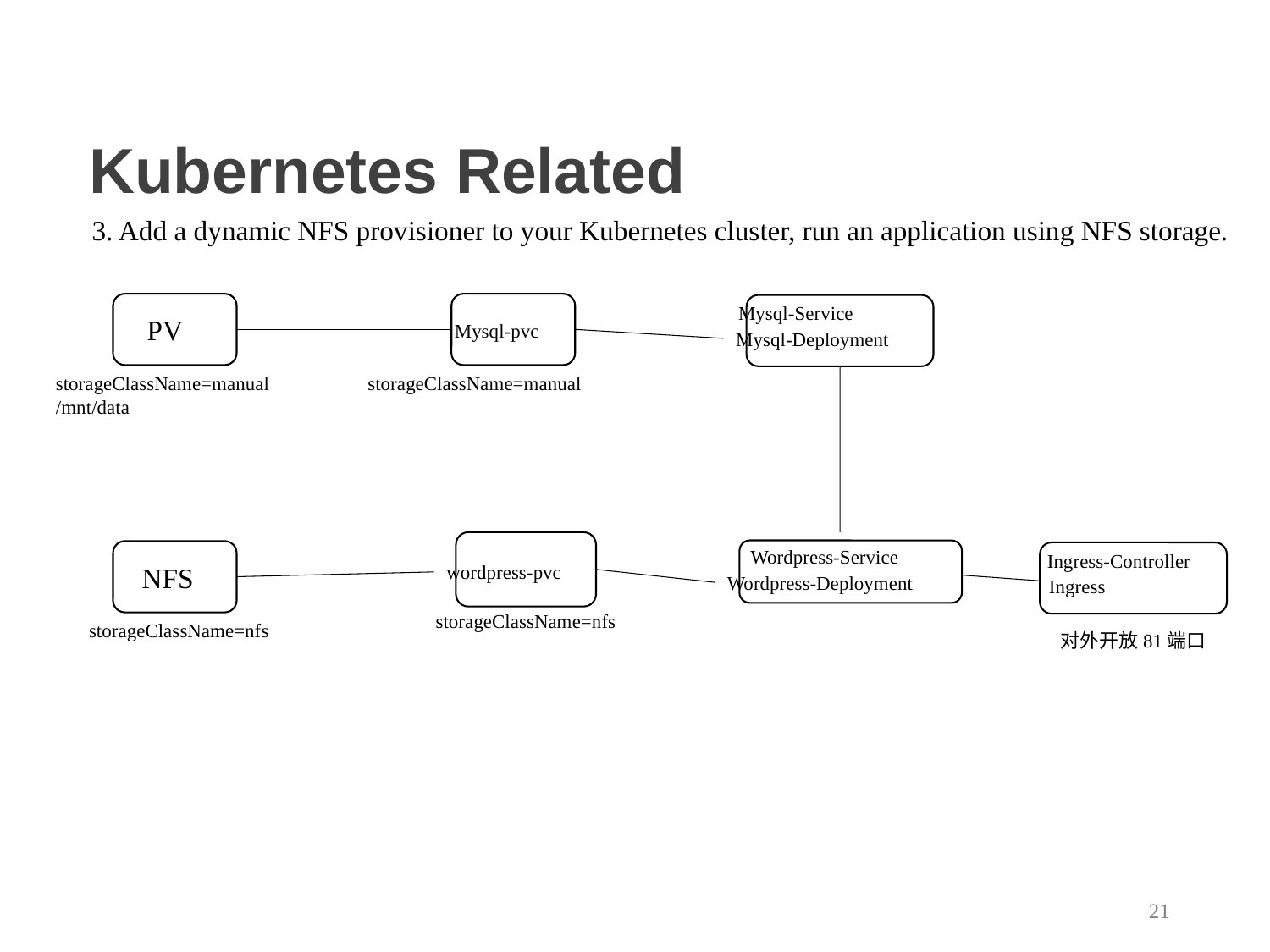

Kubernetes Related
3. Add a dynamic NFS provisioner to your Kubernetes cluster, run an application using NFS storage.

Mysql-pvc
storageClassName=manual

PV
storageClassName=manual
/mnt/data

Mysql-Service

Mysql-Deployment

wordpress-pvc
storageClassName=nfs
Wordpress-Service

Wordpress-Deployment

NFS
storageClassName=nfs
Ingress-Controller

Ingress
对外开放81端口
21